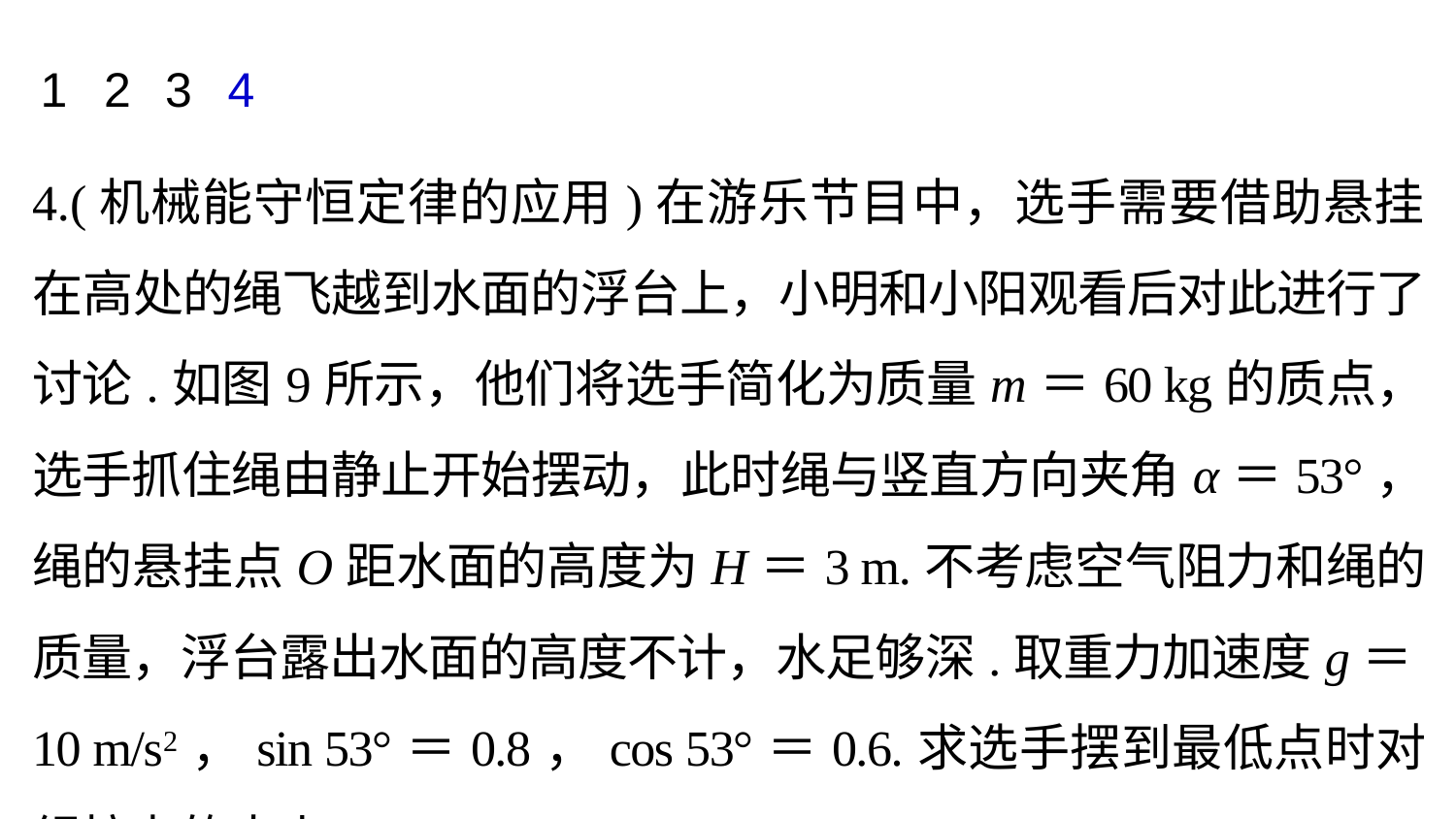

1
2
3
4
4.(机械能守恒定律的应用)在游乐节目中，选手需要借助悬挂在高处的绳飞越到水面的浮台上，小明和小阳观看后对此进行了讨论.如图9所示，他们将选手简化为质量m＝60 kg的质点，选手抓住绳由静止开始摆动，此时绳与竖直方向夹角α＝53°，绳的悬挂点O距水面的高度为H＝3 m.不考虑空气阻力和绳的质量，浮台露出水面的高度不计，水足够深.取重力加速度g＝10 m/s2，sin 53°＝0.8，cos 53°＝0.6.求选手摆到最低点时对绳拉力的大小F.